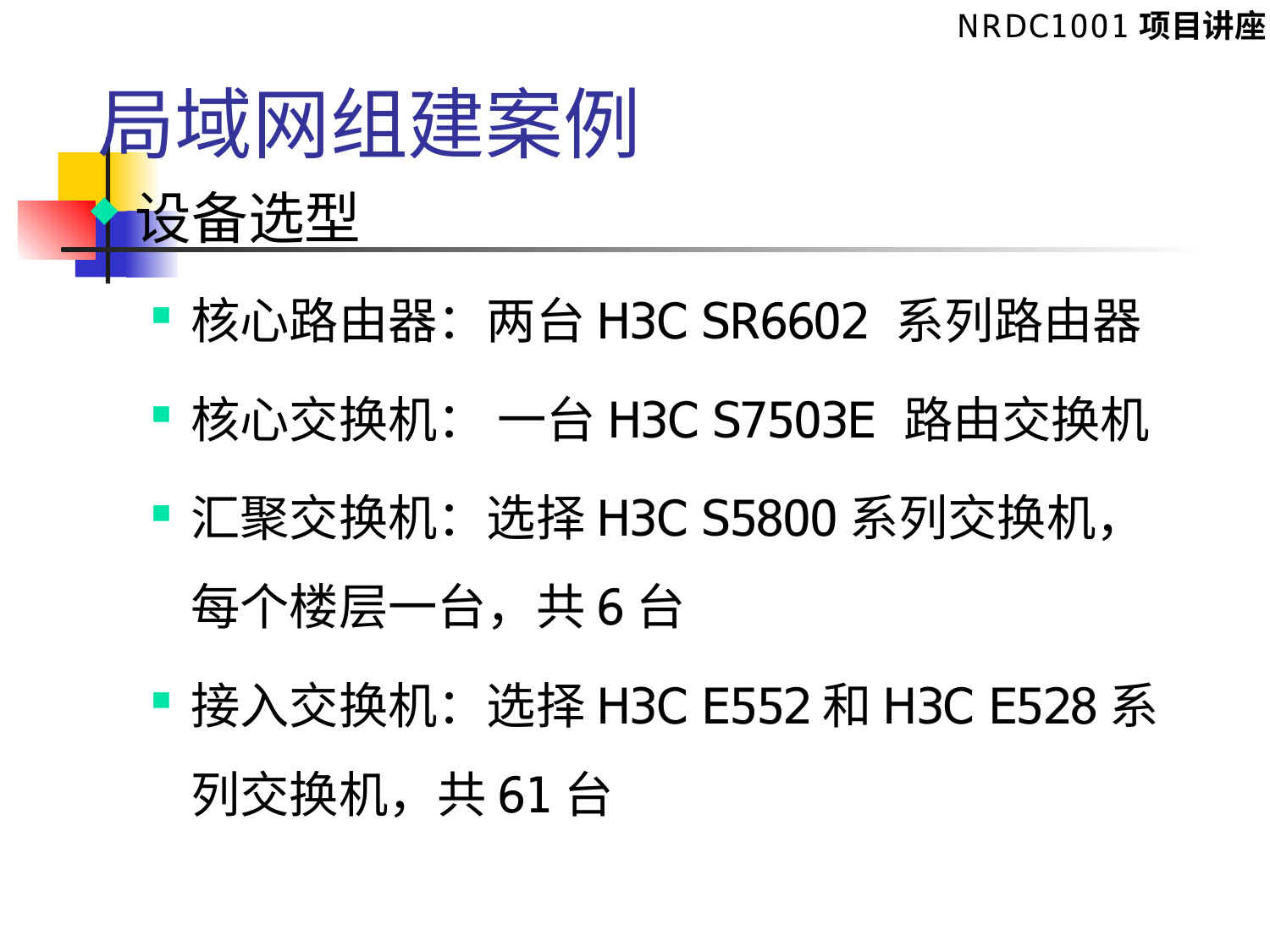

# 局域网组建案例
设备选型
核心路由器：两台H3C SR6602 系列路由器
核心交换机： 一台H3C S7503E 路由交换机
汇聚交换机：选择H3C S5800系列交换机，每个楼层一台，共6台
接入交换机：选择H3C E552和H3C E528系列交换机，共61台